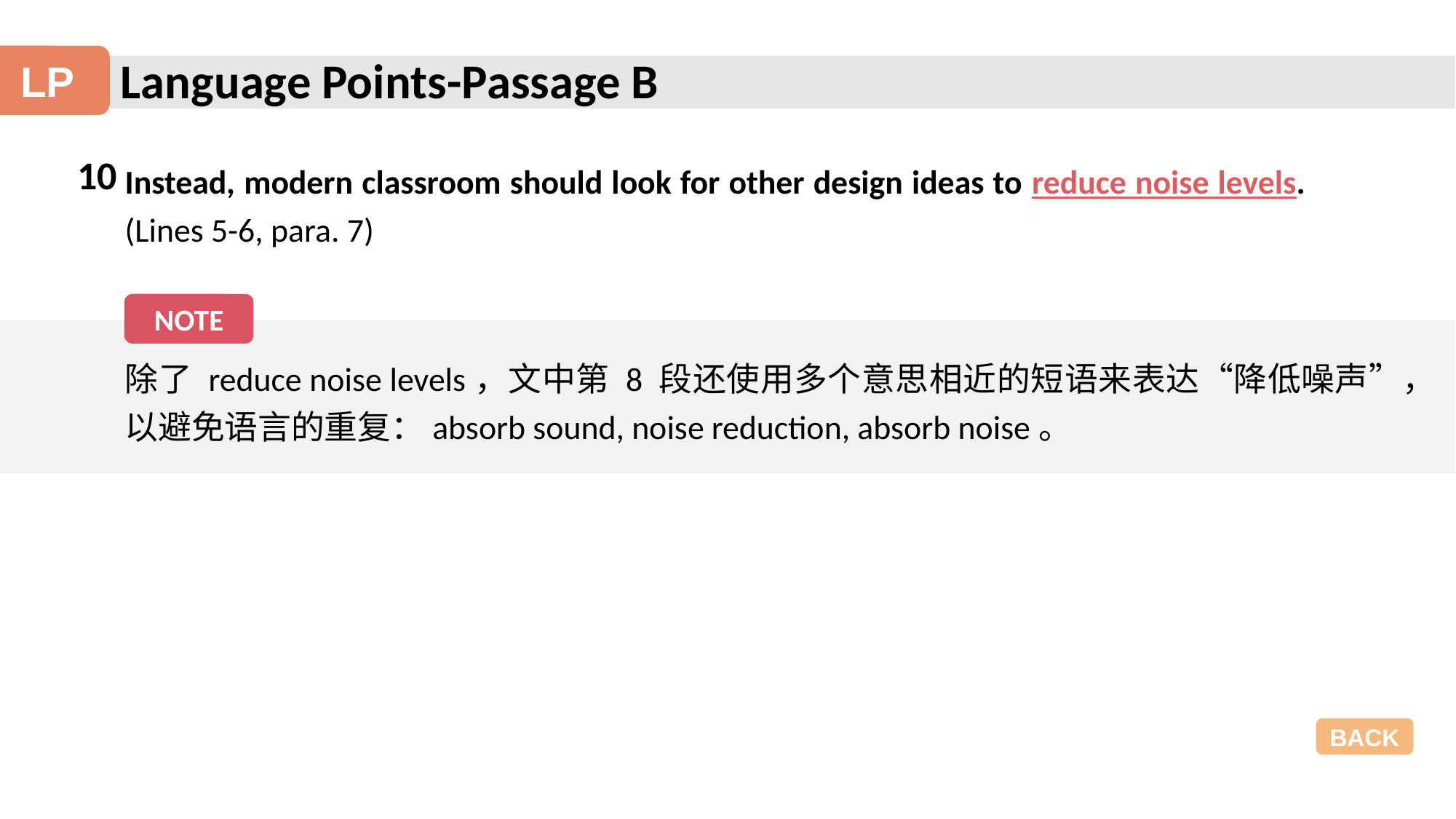

Language Points-Passage B
LP

10
Instead, modern classroom should look for other design ideas to reduce noise levels. (Lines 5-6, para. 7)
NOTE

除了 reduce noise levels，文中第 8 段还使用多个意思相近的短语来表达“降低噪声”，以避免语言的重复：absorb sound, noise reduction, absorb noise。
BACK